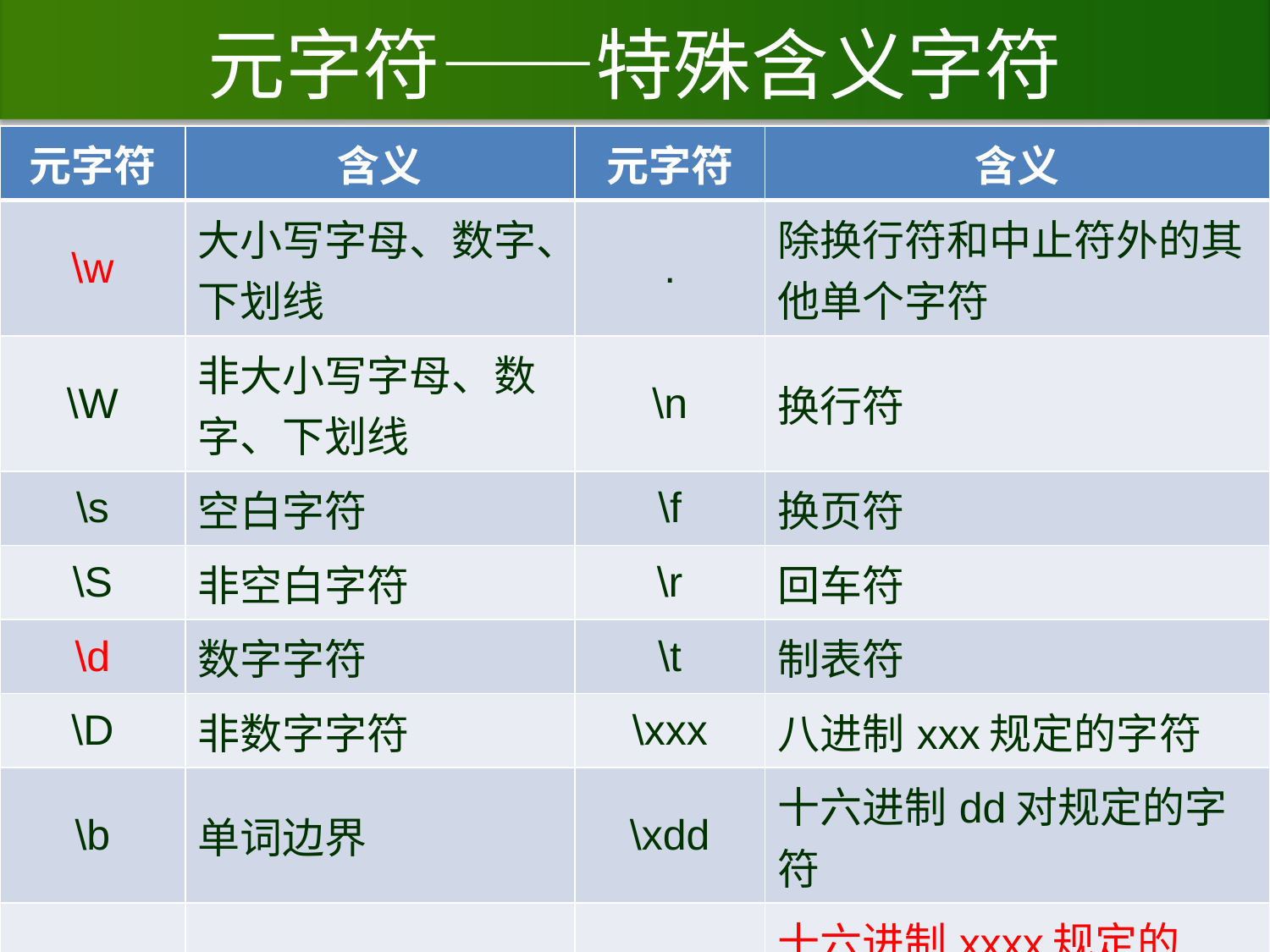

# 元字符——特殊含义字符
| 元字符 | 含义 | 元字符 | 含义 |
| --- | --- | --- | --- |
| \w | 大小写字母、数字、下划线 | . | 除换行符和中止符外的其他单个字符 |
| \W | 非大小写字母、数字、下划线 | \n | 换行符 |
| \s | 空白字符 | \f | 换页符 |
| \S | 非空白字符 | \r | 回车符 |
| \d | 数字字符 | \t | 制表符 |
| \D | 非数字字符 | \xxx | 八进制xxx规定的字符 |
| \b | 单词边界 | \xdd | 十六进制dd对规定的字符 |
| \B | 非单词边界 | \uxxxx | 十六进制xxxx规定的unicode字符 |